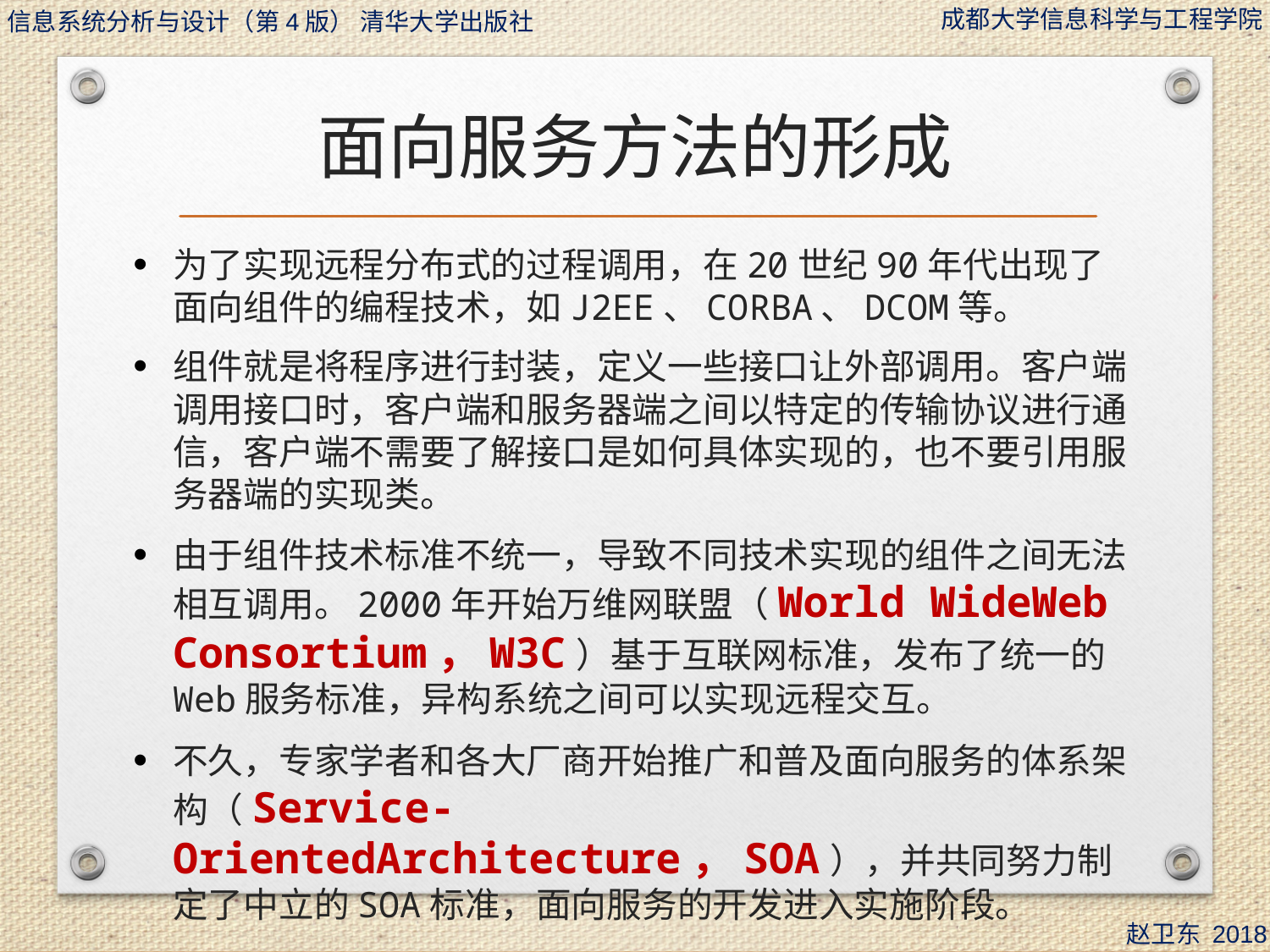

# 面向服务方法的形成
为了实现远程分布式的过程调用，在20世纪90年代出现了面向组件的编程技术，如J2EE、CORBA、DCOM等。
组件就是将程序进行封装，定义一些接口让外部调用。客户端调用接口时，客户端和服务器端之间以特定的传输协议进行通信，客户端不需要了解接口是如何具体实现的，也不要引用服务器端的实现类。
由于组件技术标准不统一，导致不同技术实现的组件之间无法相互调用。2000年开始万维网联盟（World WideWeb Consortium，W3C）基于互联网标准，发布了统一的Web服务标准，异构系统之间可以实现远程交互。
不久，专家学者和各大厂商开始推广和普及面向服务的体系架构（Service-OrientedArchitecture，SOA），并共同努力制定了中立的SOA标准，面向服务的开发进入实施阶段。